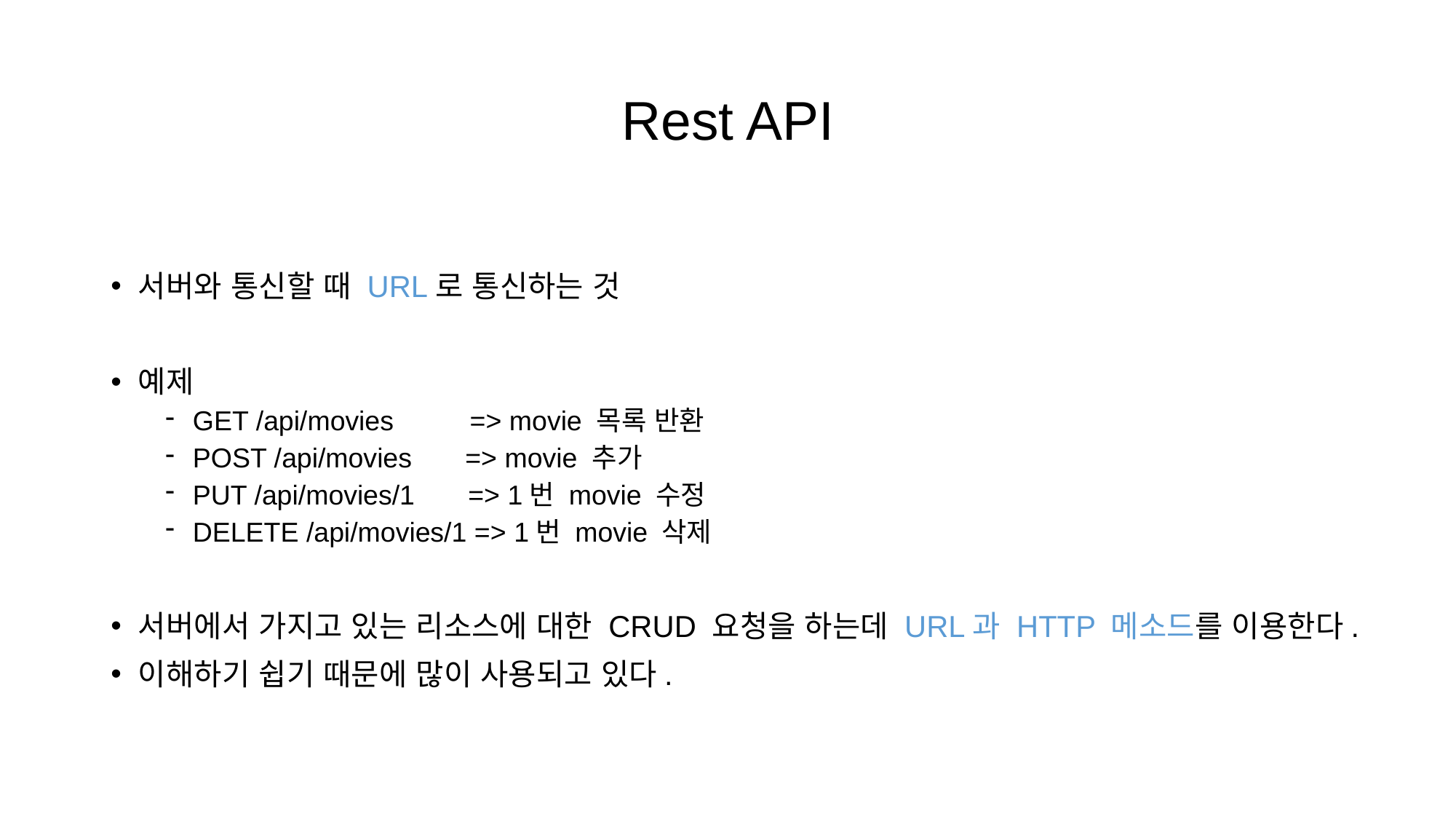

# Rest API
서버와 통신할 때 URL로 통신하는 것

예제
GET /api/movies          => movie 목록 반환
POST /api/movies       => movie 추가
PUT /api/movies/1       => 1번 movie 수정
DELETE /api/movies/1 => 1번 movie 삭제

서버에서 가지고 있는 리소스에 대한 CRUD 요청을 하는데 URL과 HTTP 메소드를 이용한다.
이해하기 쉽기 때문에 많이 사용되고 있다.